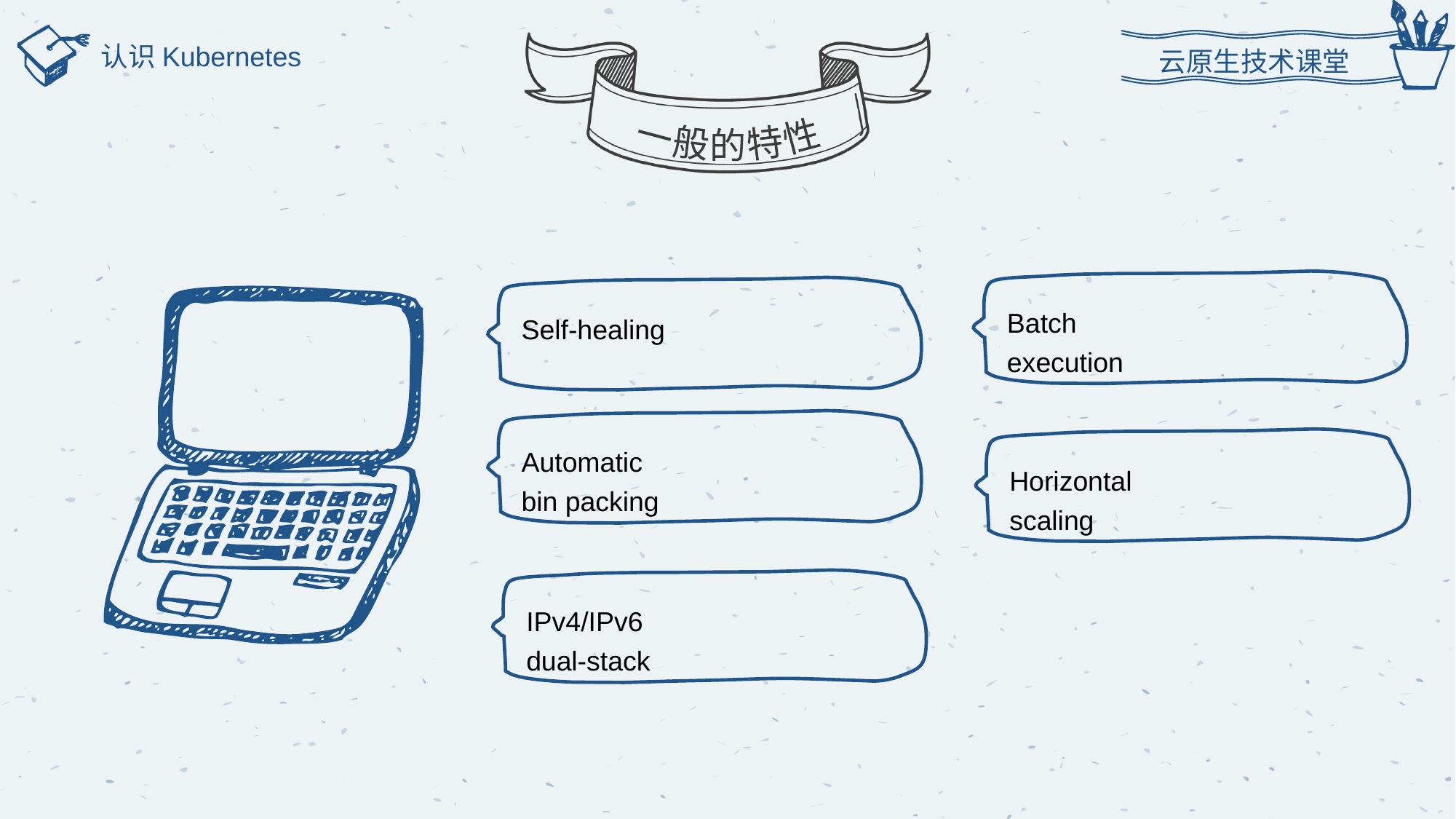

云原生技术课堂
一般的特性

认识Kubernetes

Batch execution

Self-healing

Automatic bin packing

Horizontal scaling

IPv4/IPv6 dual-stack